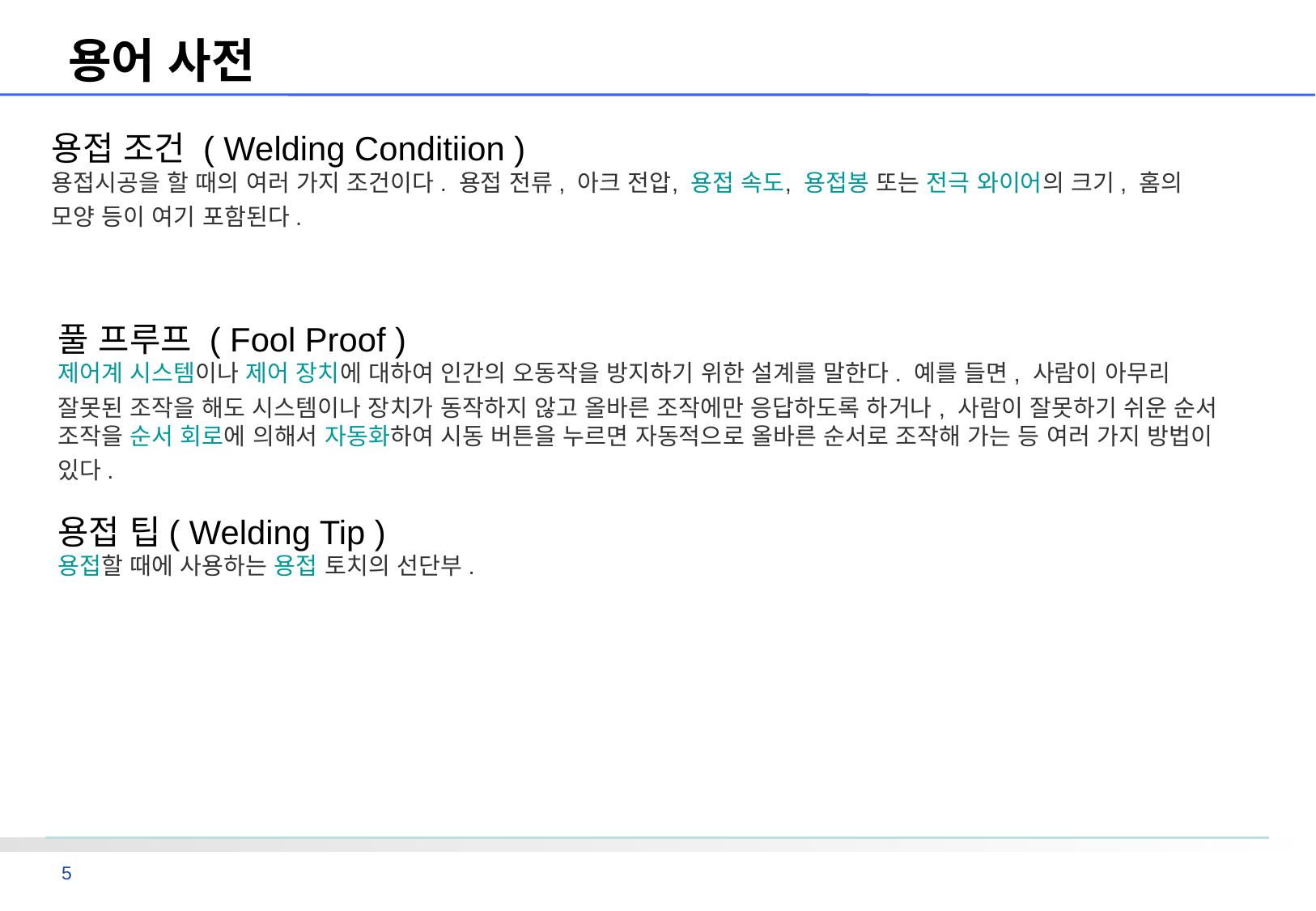

용어 사전
용접 조건 ( Welding Conditiion )
용접시공을 할 때의 여러 가지 조건이다. 용접 전류, 아크 전압, 용접 속도, 용접봉 또는 전극 와이어의 크기, 홈의 모양 등이 여기 포함된다.
풀 프루프 ( Fool Proof )
제어계 시스템이나 제어 장치에 대하여 인간의 오동작을 방지하기 위한 설계를 말한다. 예를 들면, 사람이 아무리 잘못된 조작을 해도 시스템이나 장치가 동작하지 않고 올바른 조작에만 응답하도록 하거나, 사람이 잘못하기 쉬운 순서 조작을 순서 회로에 의해서 자동화하여 시동 버튼을 누르면 자동적으로 올바른 순서로 조작해 가는 등 여러 가지 방법이 있다.
용접 팁( Welding Tip )
용접할 때에 사용하는 용접 토치의 선단부.
5